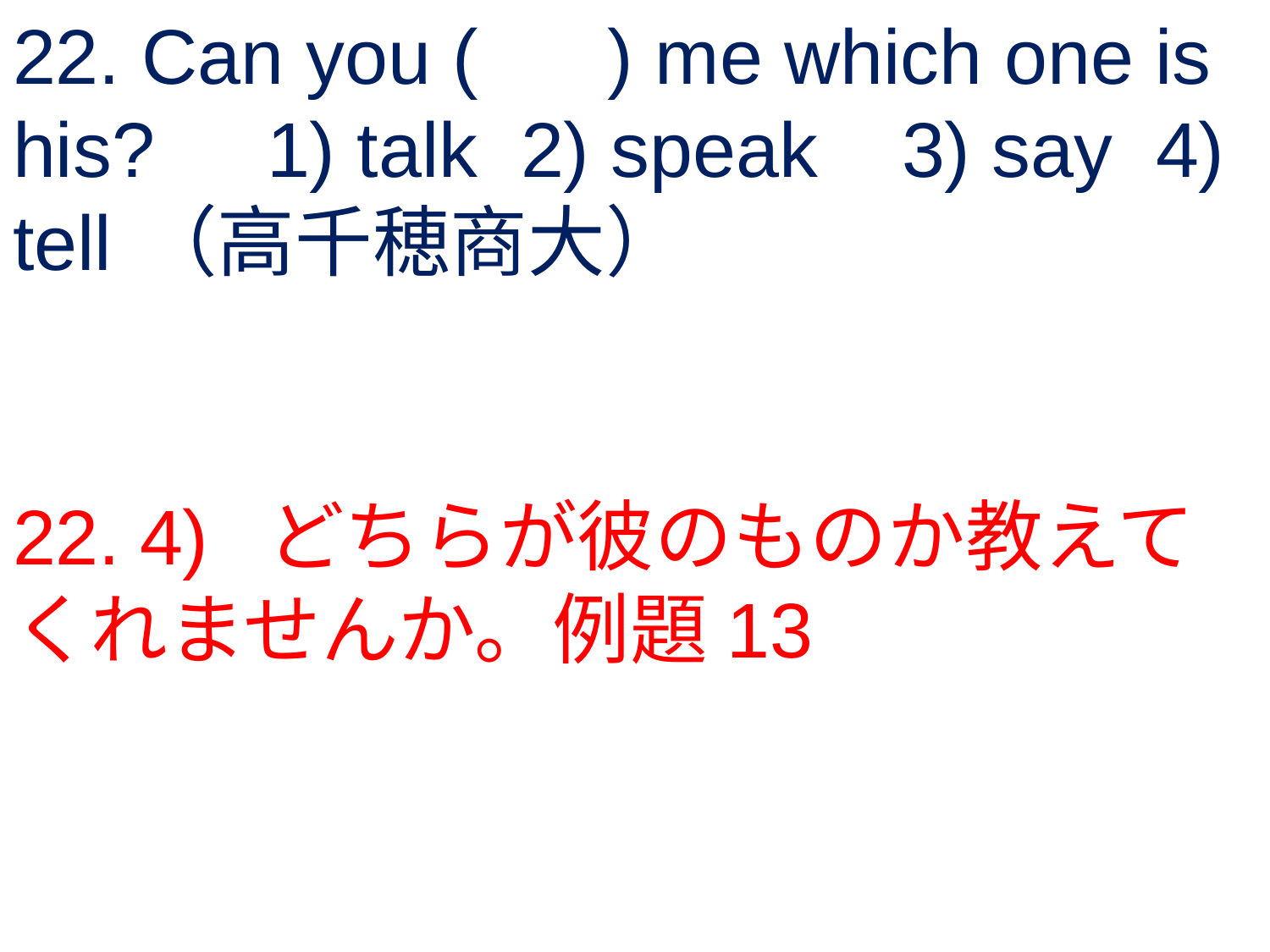

# 22. Can you (      ) me which one is his?	1) talk	2) speak	3) say	4) tell	（高千穂商大）
22.	4) 	どちらが彼のものか教えてくれませんか。例題13